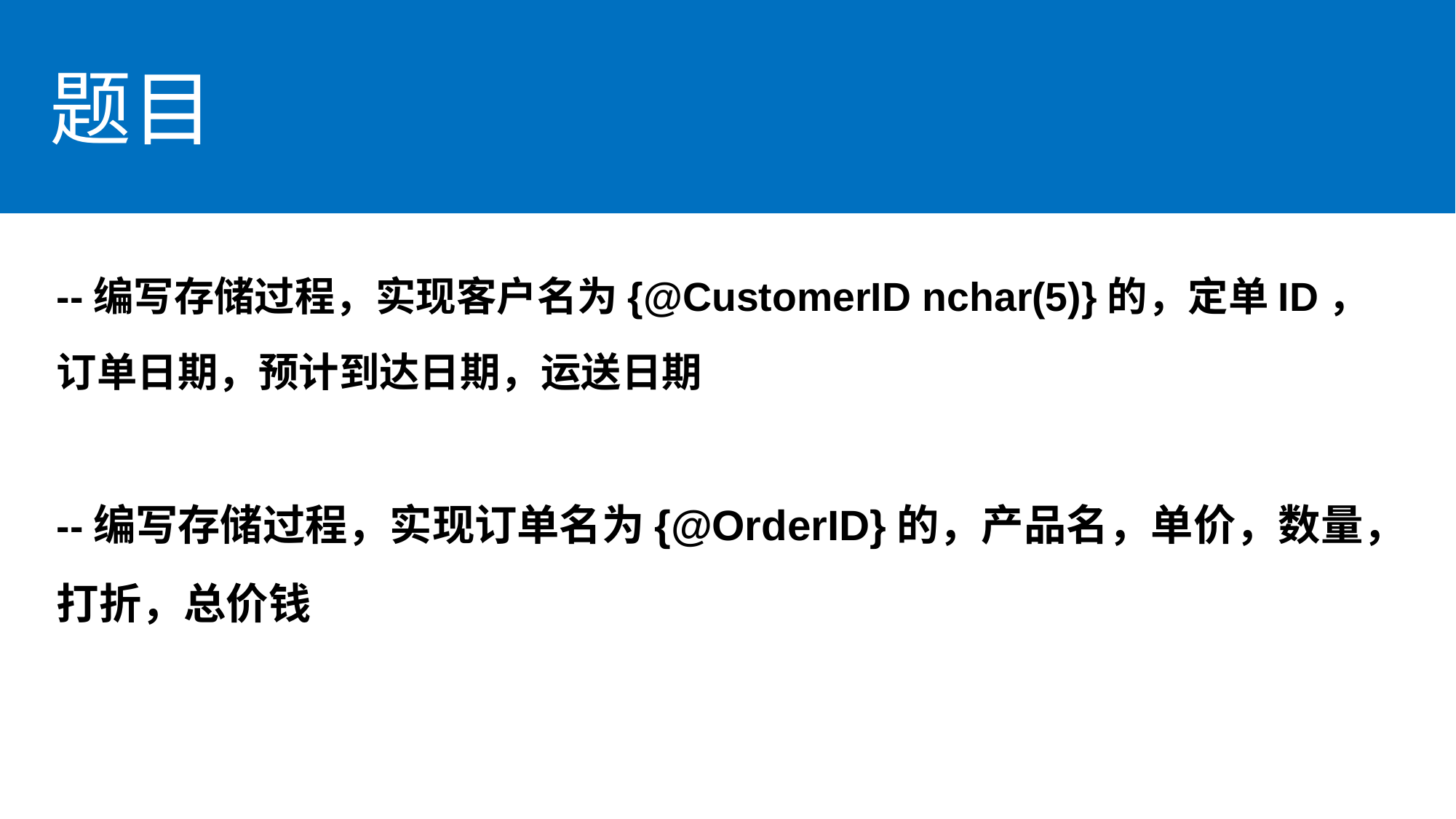

题目
--编写存储过程，实现客户名为{@CustomerID nchar(5)}的，定单ID，订单日期，预计到达日期，运送日期

--编写存储过程，实现订单名为{@OrderID}的，产品名，单价，数量，打折，总价钱